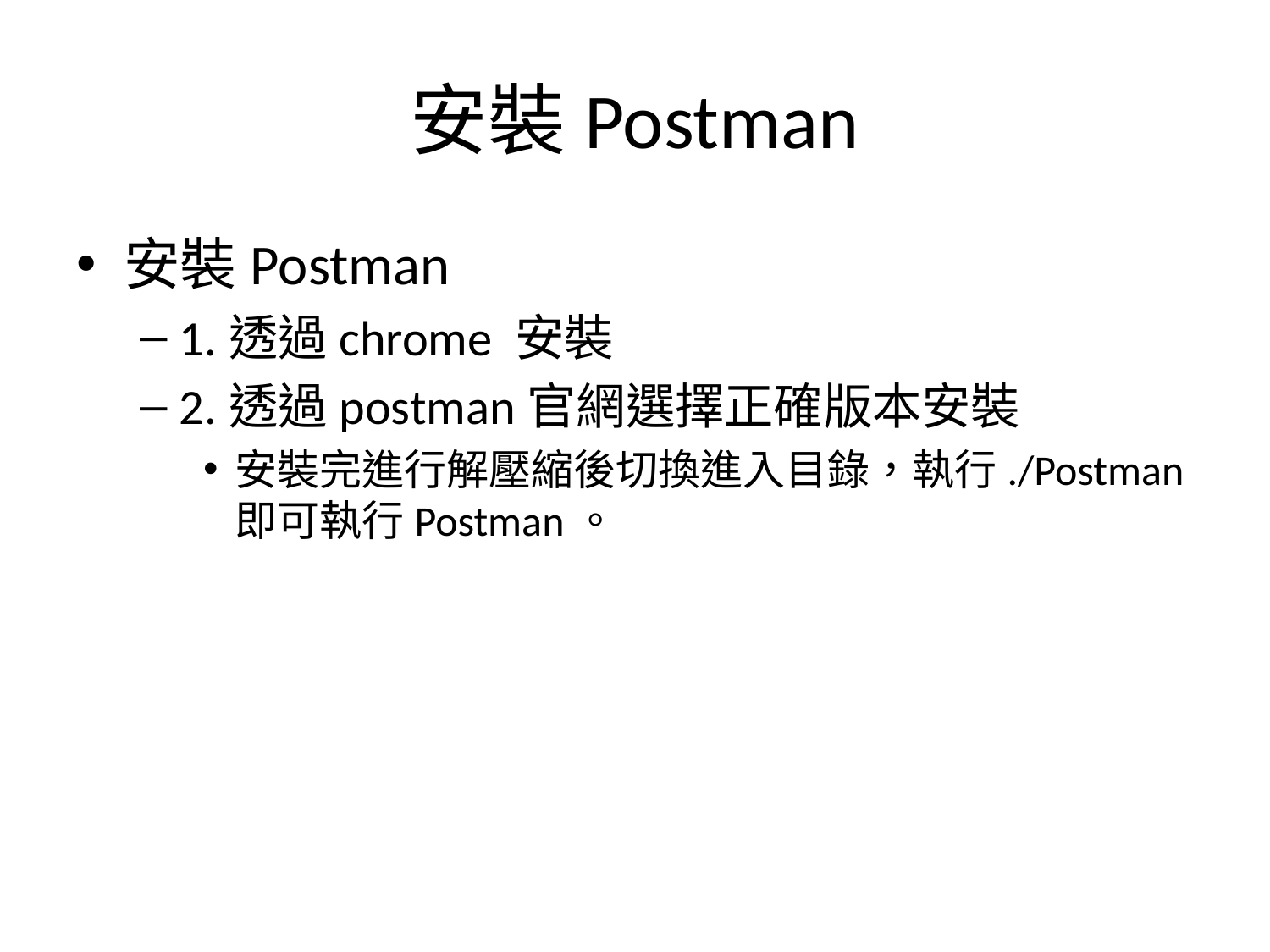

# 安裝Postman
安裝Postman
1.透過chrome 安裝
2.透過postman官網選擇正確版本安裝
安裝完進行解壓縮後切換進入目錄，執行./Postman即可執行Postman。